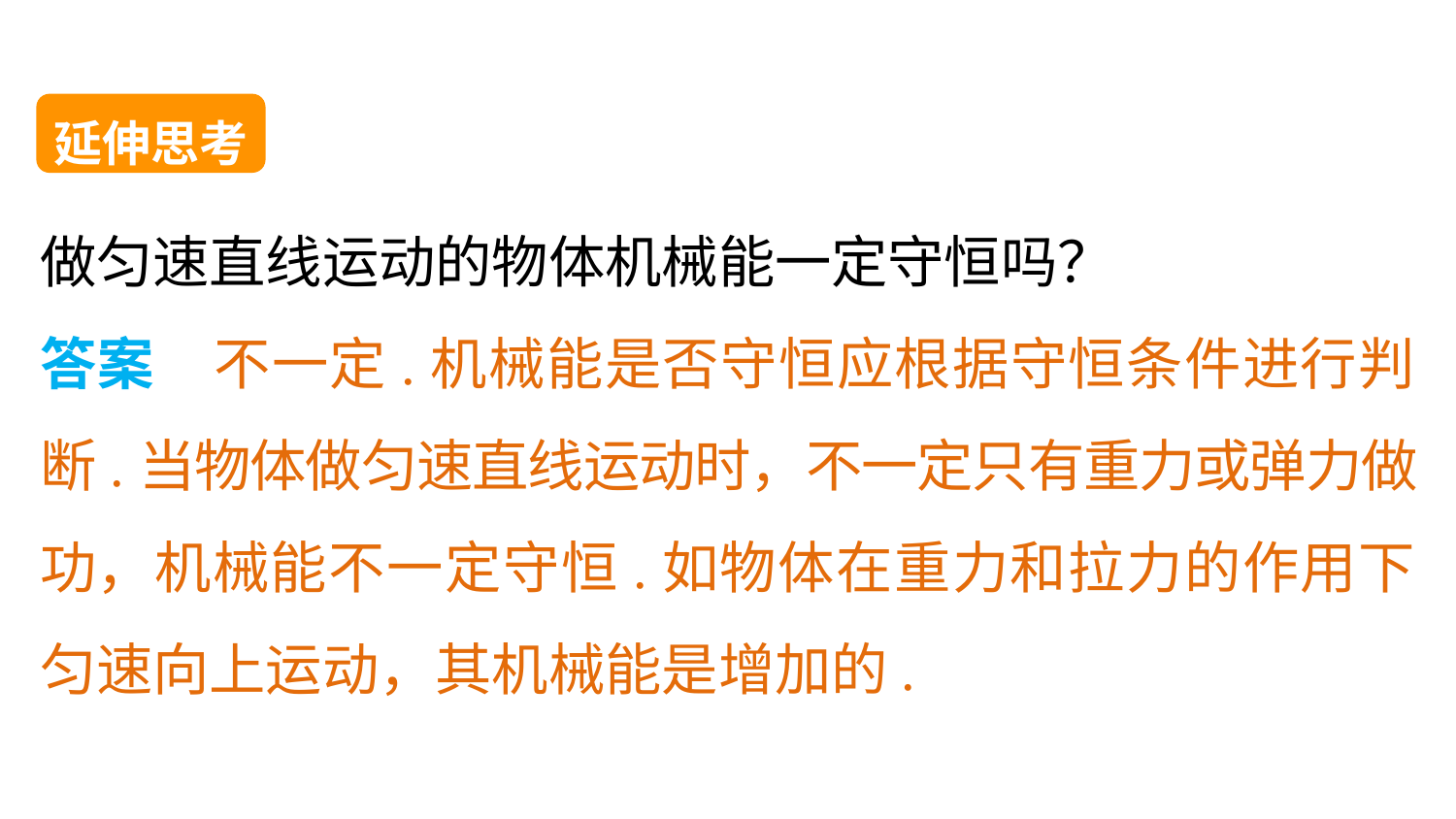

延伸思考
做匀速直线运动的物体机械能一定守恒吗？
答案　不一定.机械能是否守恒应根据守恒条件进行判断.当物体做匀速直线运动时，不一定只有重力或弹力做功，机械能不一定守恒.如物体在重力和拉力的作用下匀速向上运动，其机械能是增加的.